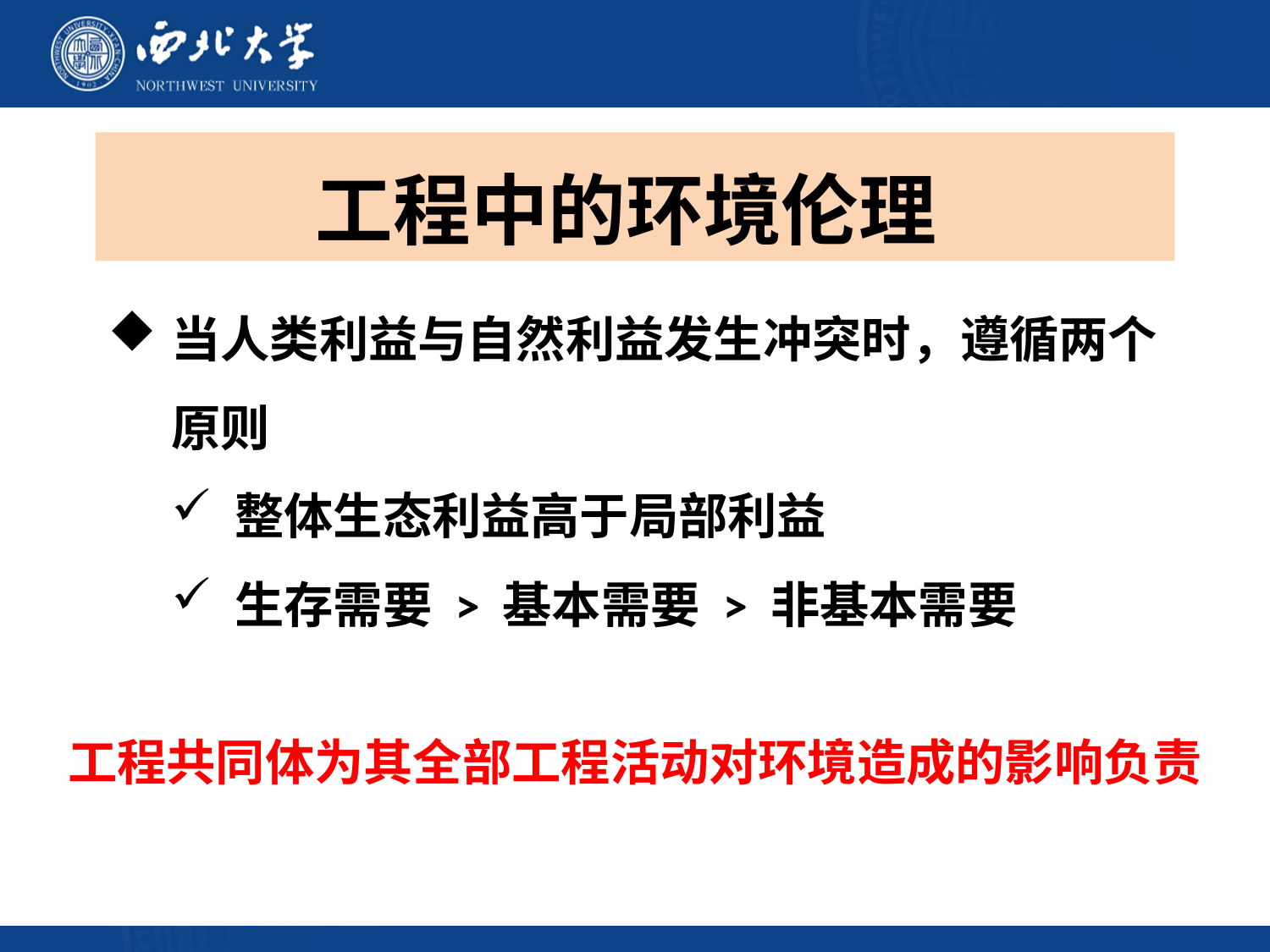

工程中的环境伦理
当人类利益与自然利益发生冲突时，遵循两个原则
整体生态利益高于局部利益
生存需要 > 基本需要 > 非基本需要

工程共同体为其全部工程活动对环境造成的影响负责